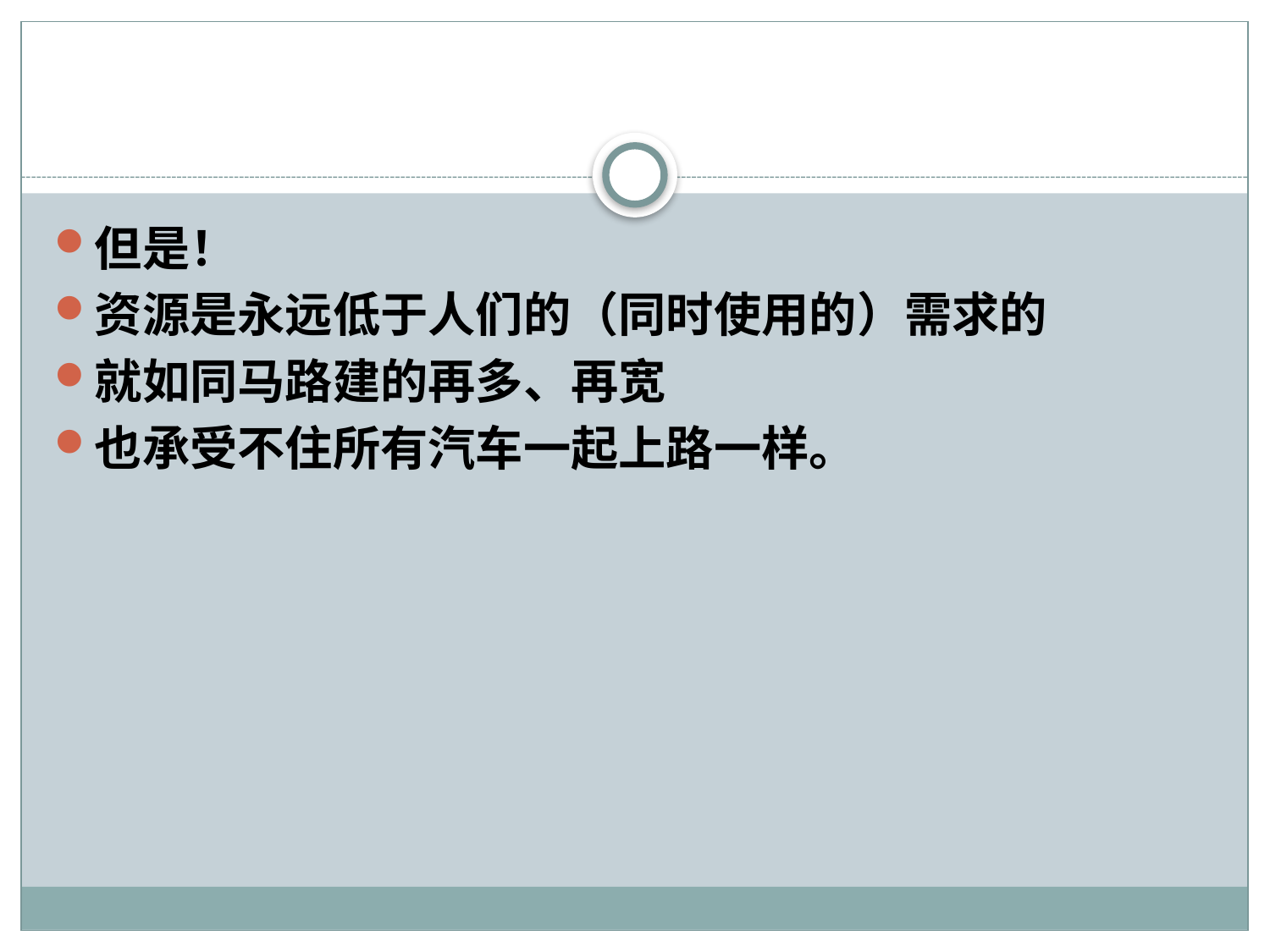

#
但是！
资源是永远低于人们的（同时使用的）需求的
就如同马路建的再多、再宽
也承受不住所有汽车一起上路一样。